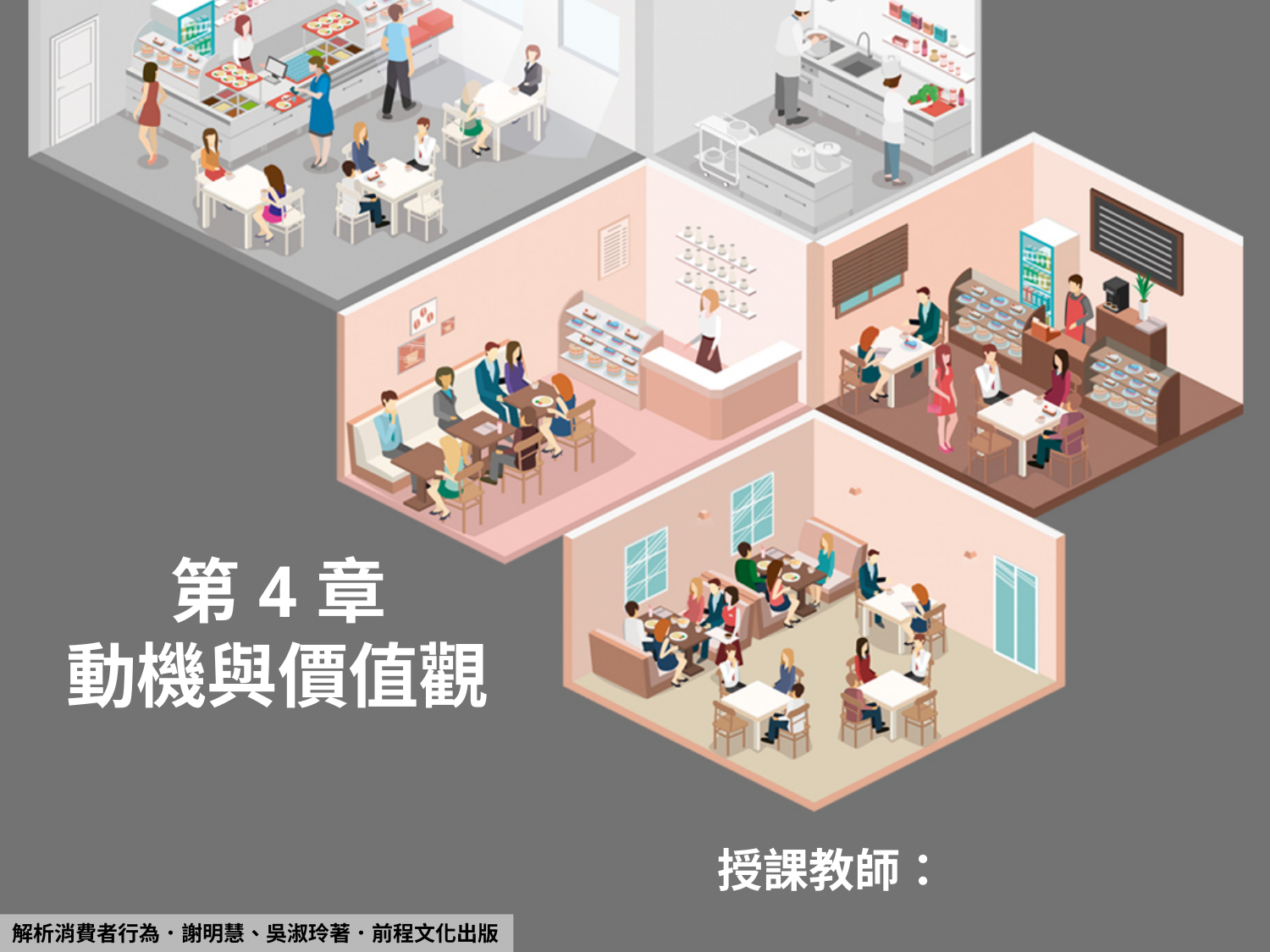

# 第4章 動機與價值觀
授課教師：
解析消費者行為．謝明慧、吳淑玲著．前程文化出版